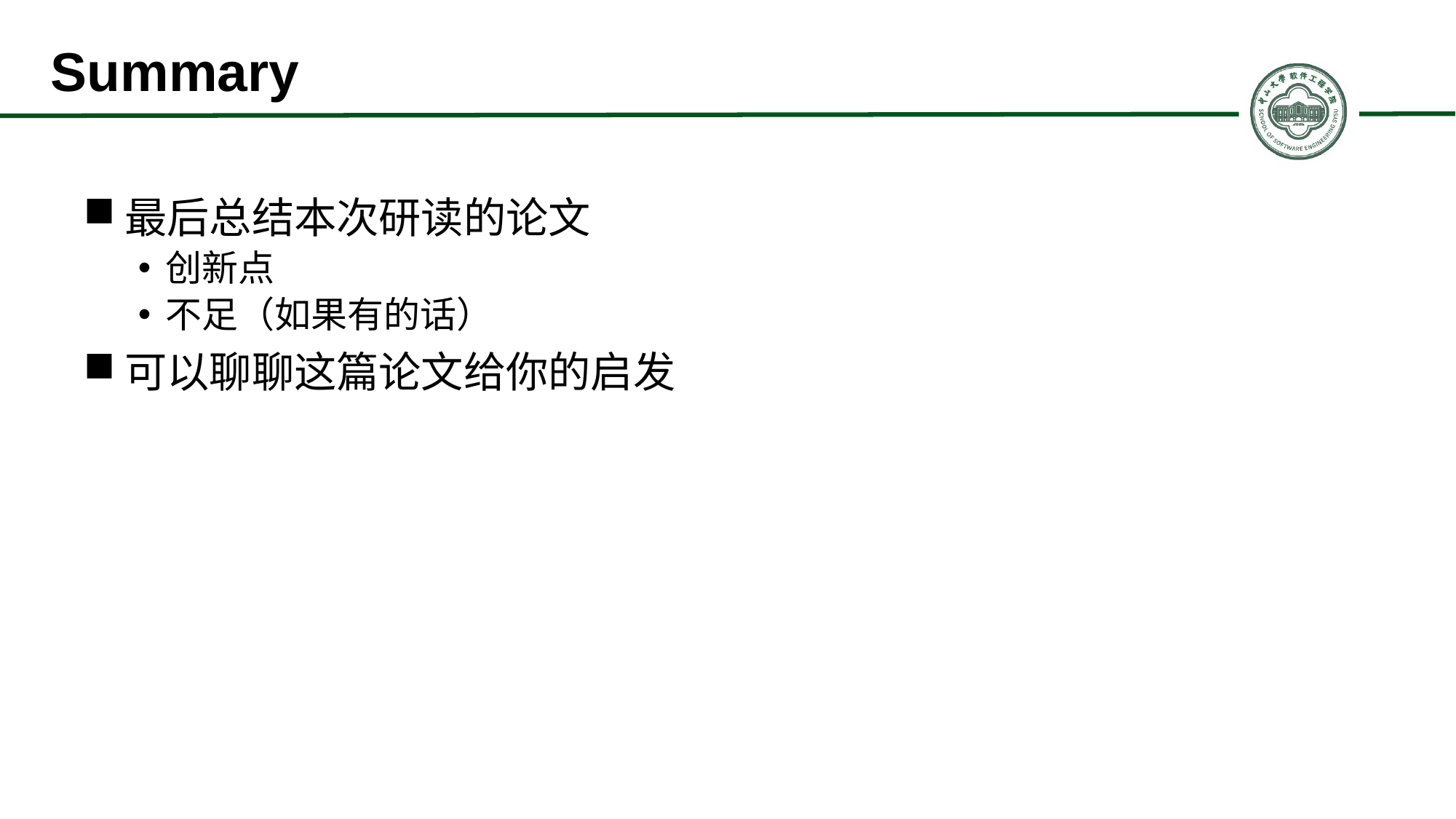

Summary
最后总结本次研读的论文
创新点
不足（如果有的话）
可以聊聊这篇论文给你的启发